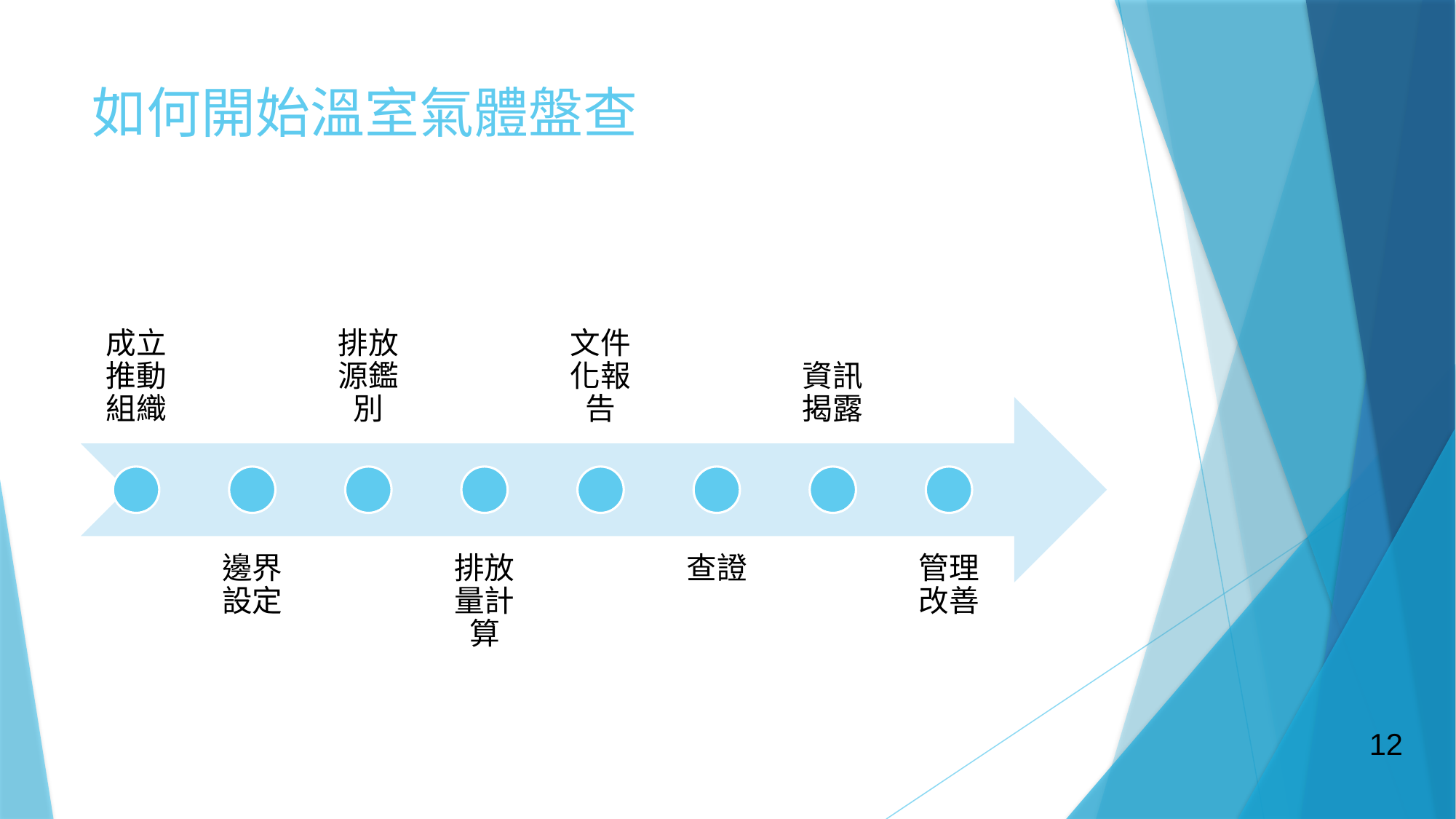

# 如何開始溫室氣體盤查
成立推動組織
邊界設定
排放源鑑別
排放量計算
文件化報告
查證
資訊揭露
管理改善
12